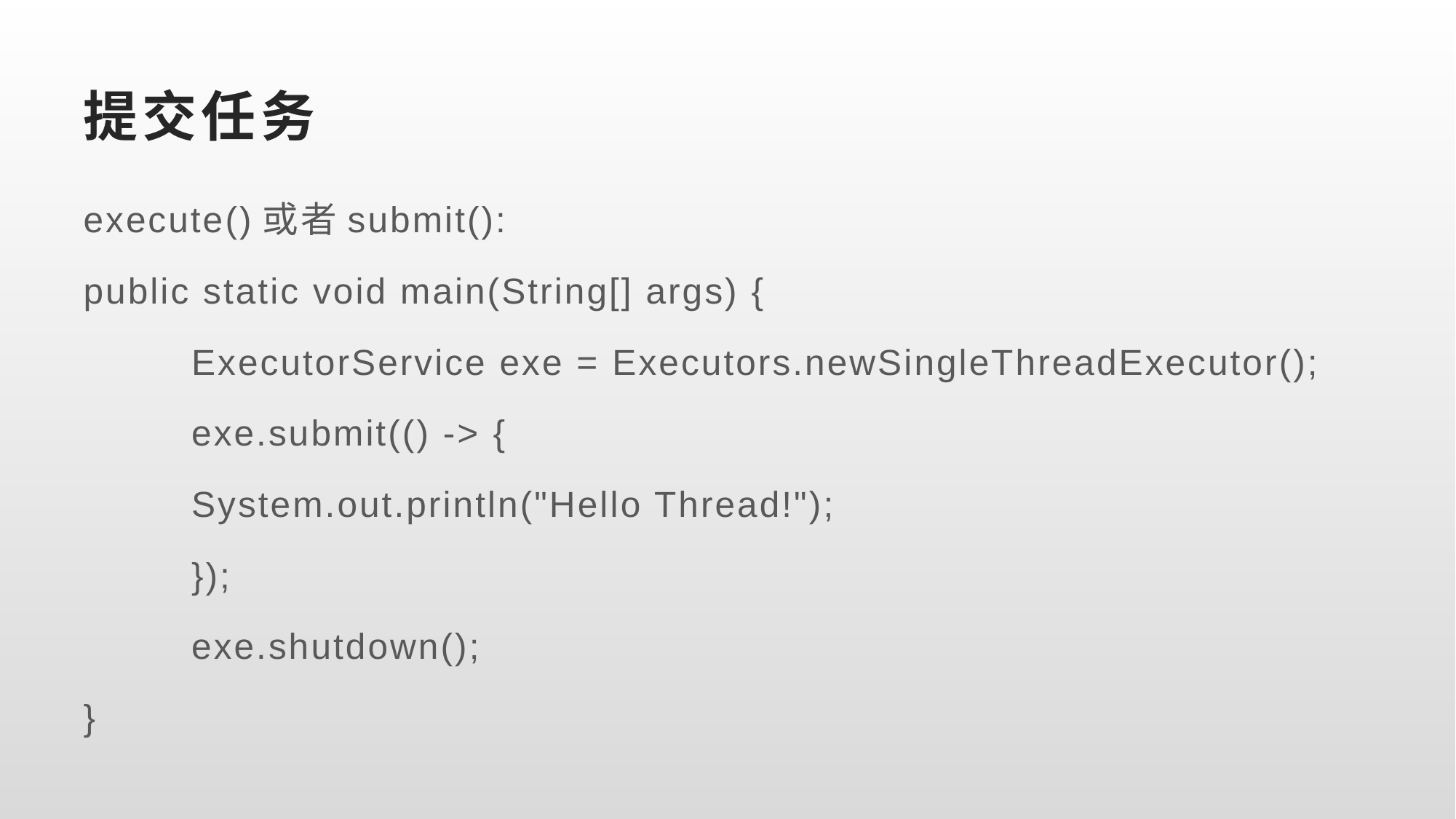

# 提交任务
execute()或者submit():
public static void main(String[] args) {
	ExecutorService exe = Executors.newSingleThreadExecutor();
	exe.submit(() -> {
		System.out.println("Hello Thread!");
	});
	exe.shutdown();
}